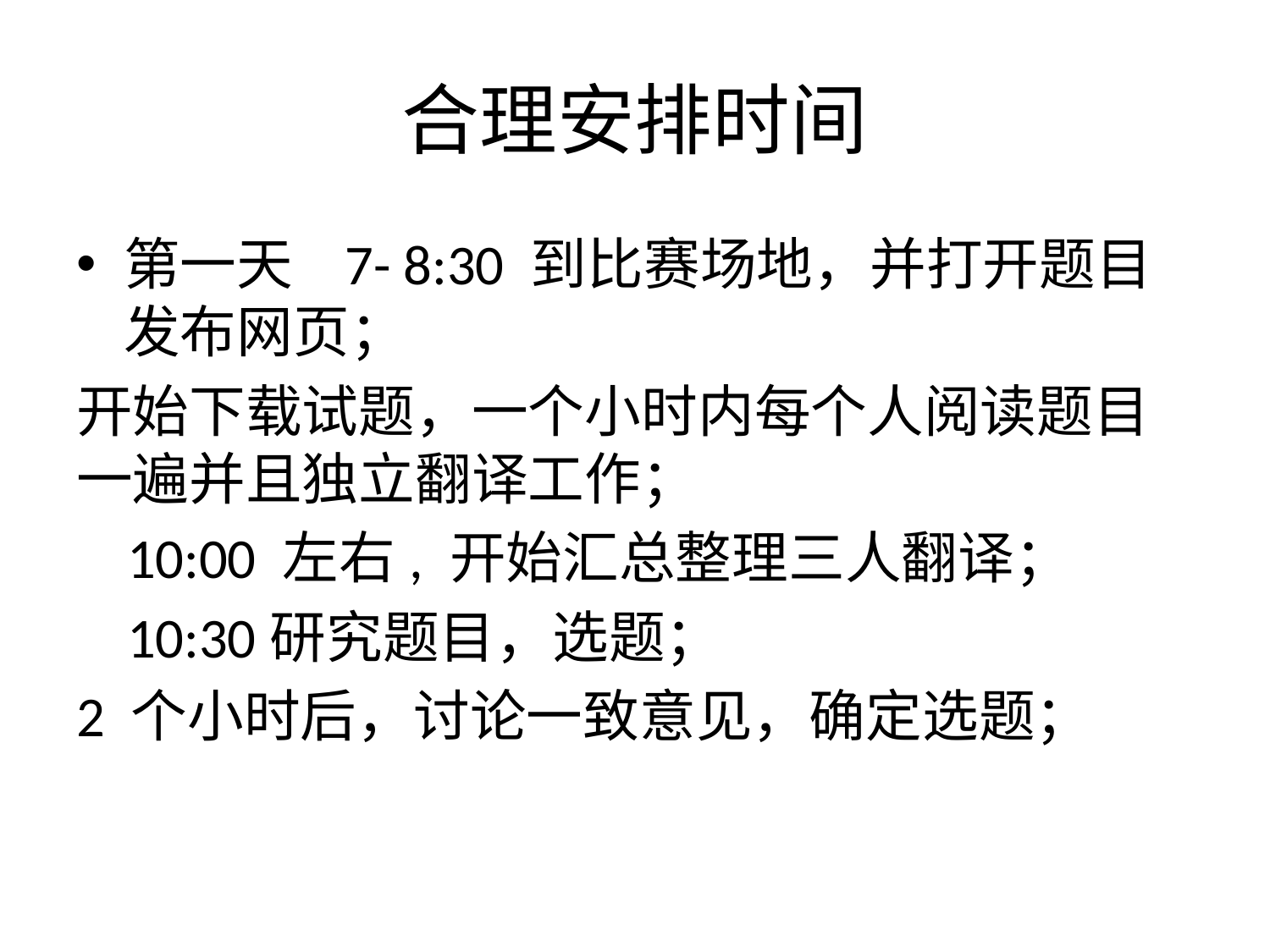

# 合理安排时间
第一天   7- 8:30 到比赛场地，并打开题目发布网页；
开始下载试题，一个小时内每个人阅读题目一遍并且独立翻译工作；
    10:00 左右, 开始汇总整理三人翻译；
    10:30研究题目，选题；
2 个小时后，讨论一致意见，确定选题；